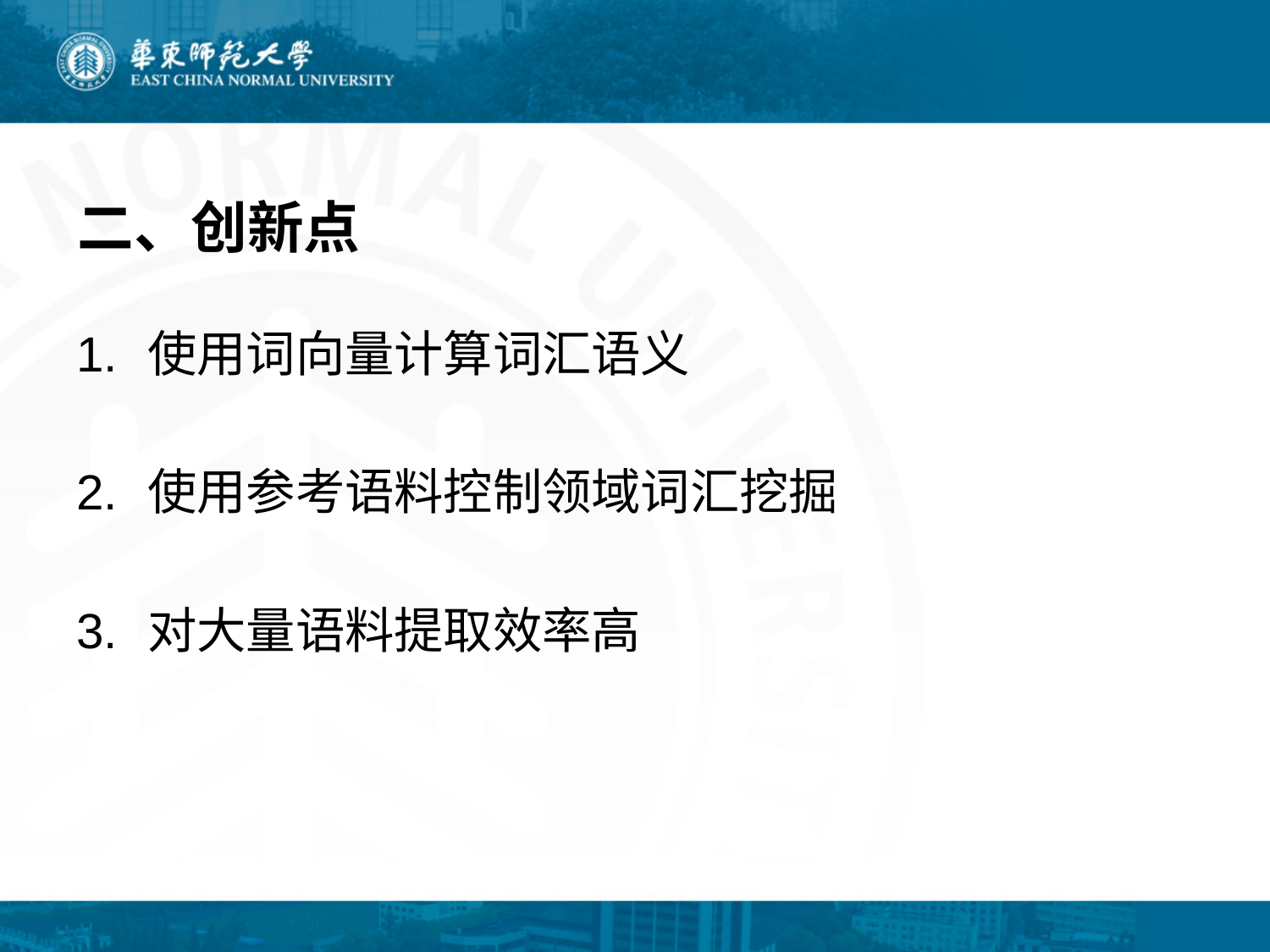

# 二、创新点
使用词向量计算词汇语义

使用参考语料控制领域词汇挖掘

对大量语料提取效率高